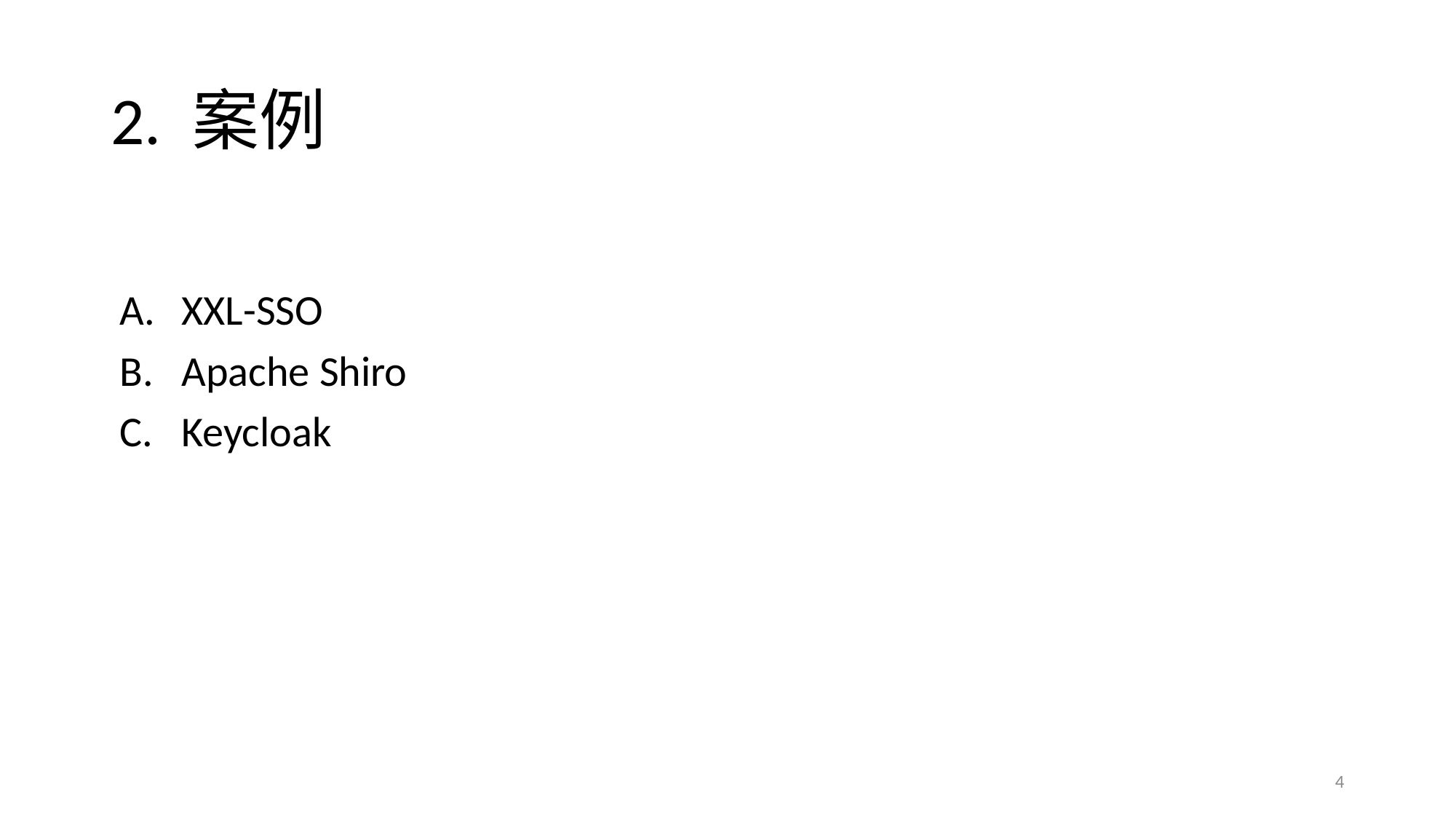

# 2. 案例
XXL-SSO
Apache Shiro
Keycloak
4